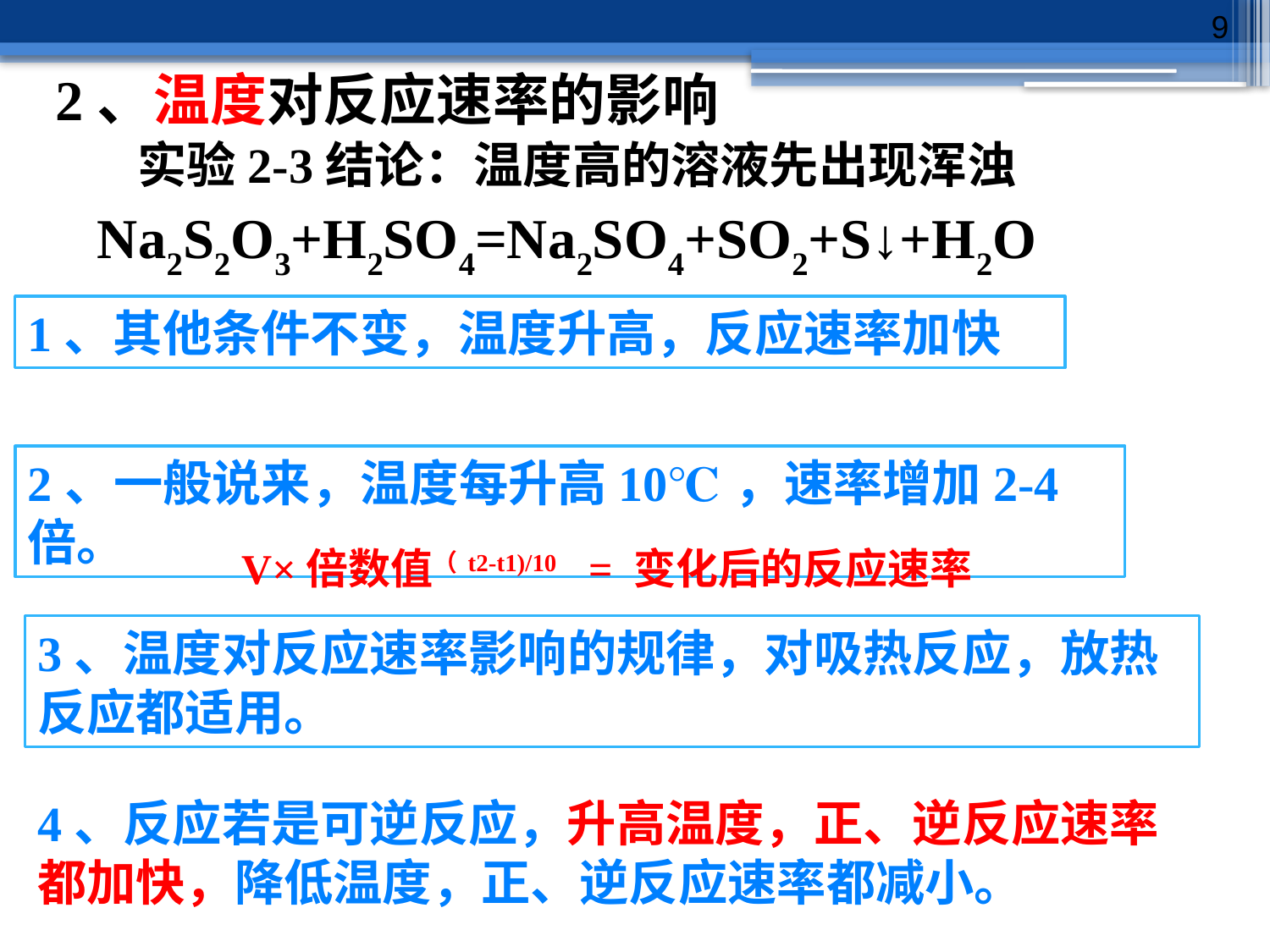

9
2、温度对反应速率的影响
实验2-3结论：温度高的溶液先出现浑浊
Na2S2O3+H2SO4=Na2SO4+SO2+S↓+H2O
1、其他条件不变，温度升高，反应速率加快
2、一般说来，温度每升高10℃，速率增加2-4倍。
V×倍数值（t2-t1)/10   = 变化后的反应速率
3、温度对反应速率影响的规律，对吸热反应，放热反应都适用。
4、反应若是可逆反应，升高温度，正、逆反应速率都加快，降低温度，正、逆反应速率都减小。